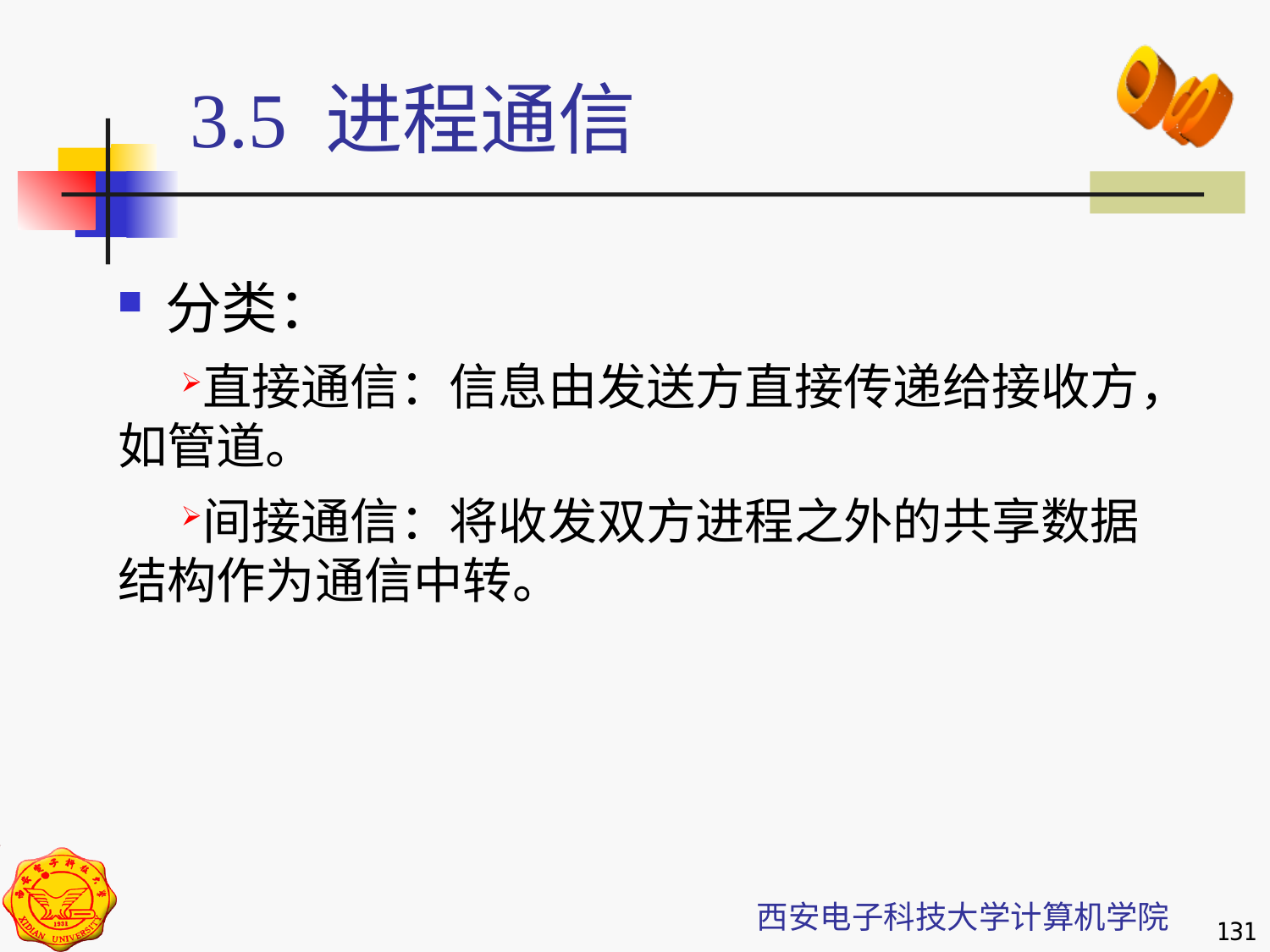

3.5 进程通信
分类：
直接通信：信息由发送方直接传递给接收方，如管道。
间接通信：将收发双方进程之外的共享数据结构作为通信中转。
131